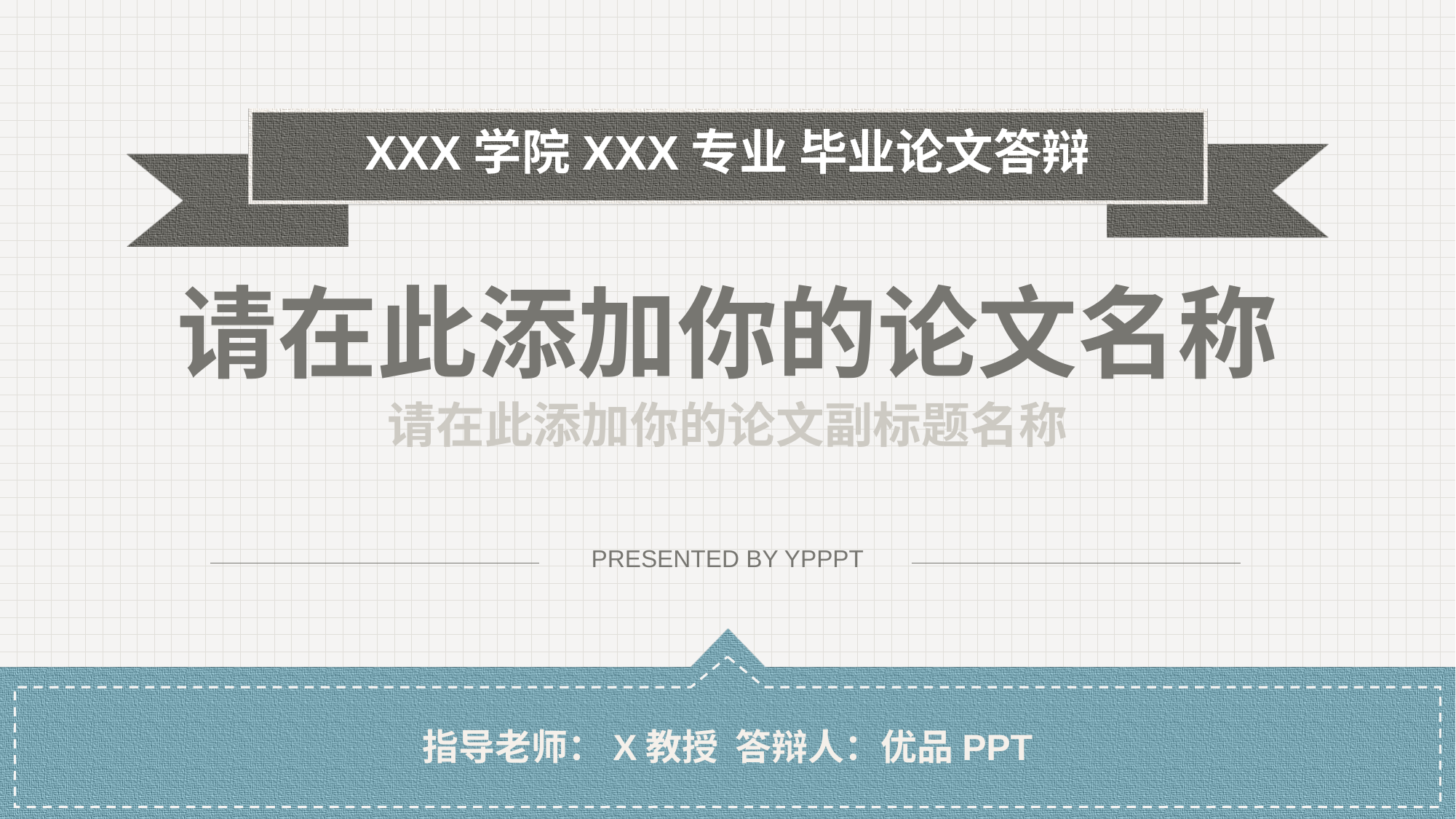

XXX学院XXX专业 毕业论文答辩
请在此添加你的论文名称
请在此添加你的论文副标题名称
PRESENTED BY YPPPT
指导老师：X教授  答辩人：优品PPT